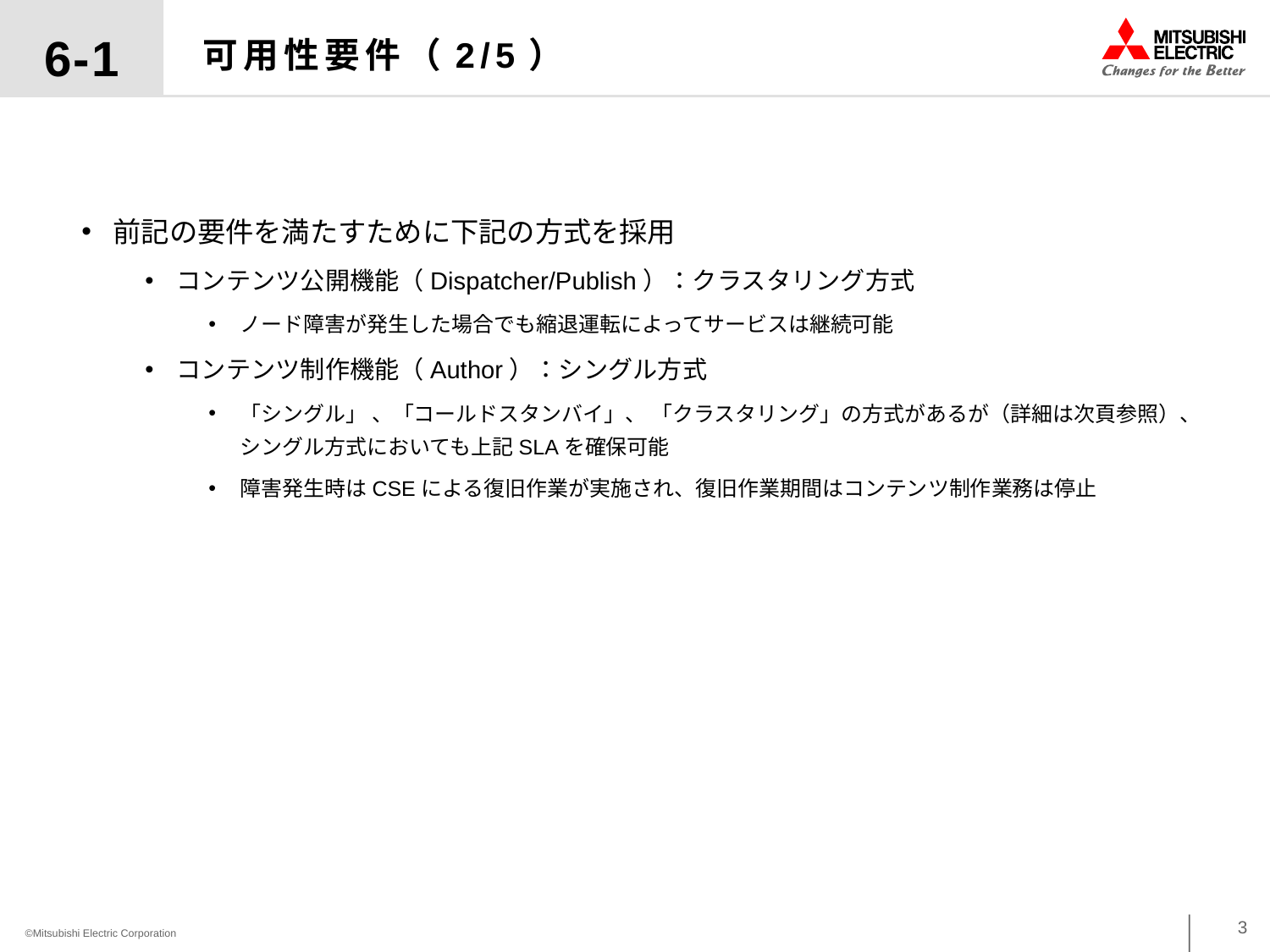

6-1
# 可用性要件（2/5）
前記の要件を満たすために下記の方式を採用
コンテンツ公開機能（Dispatcher/Publish）：クラスタリング方式
ノード障害が発生した場合でも縮退運転によってサービスは継続可能
コンテンツ制作機能（Author）：シングル方式
「シングル」 、「コールドスタンバイ」、 「クラスタリング」の方式があるが（詳細は次頁参照）、シングル方式においても上記SLAを確保可能
障害発生時はCSEによる復旧作業が実施され、復旧作業期間はコンテンツ制作業務は停止
3